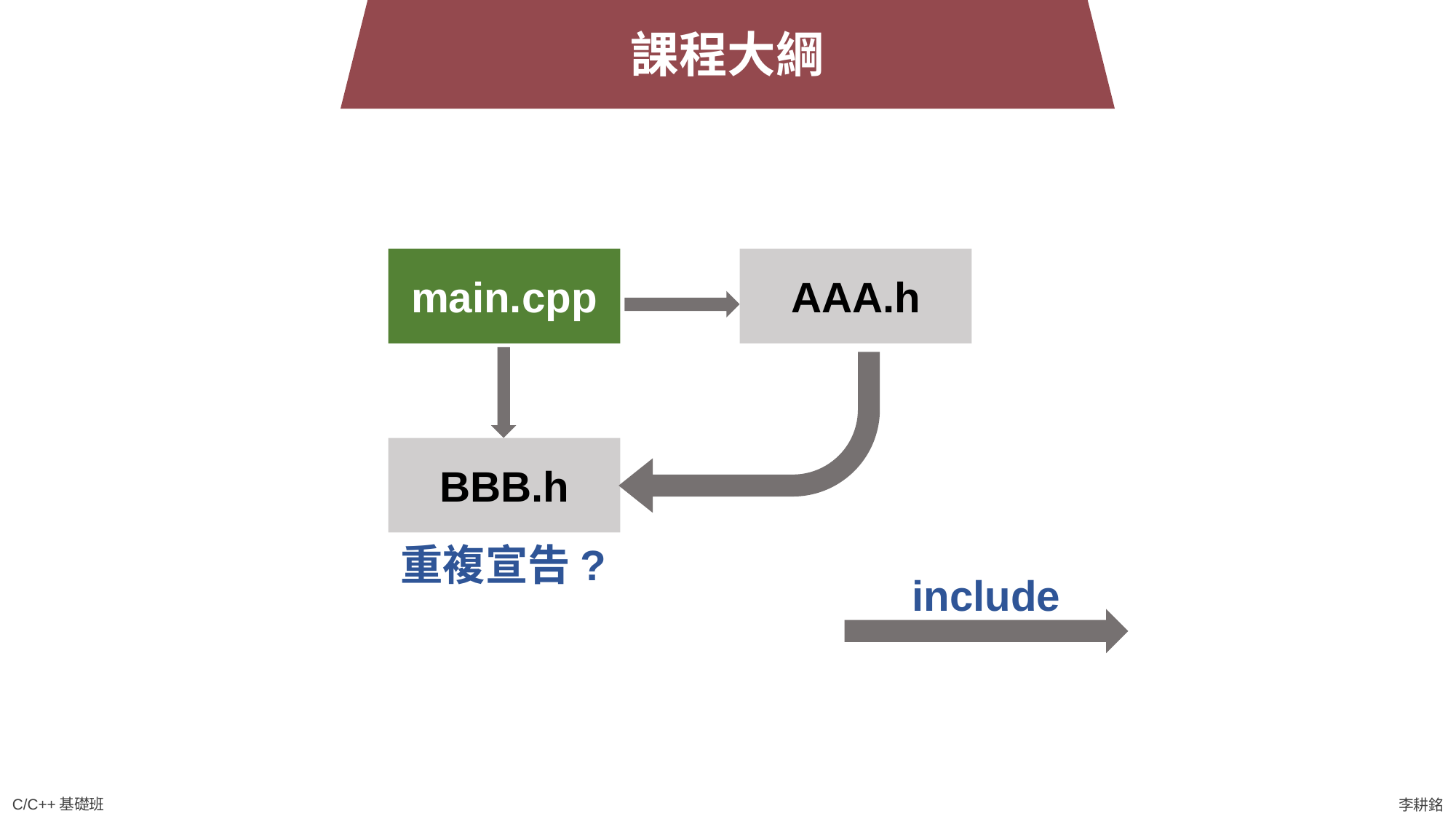

課程大綱
main.cpp
AAA.h

BBB.h
重複宣告?
include

C/C++基礎班
李耕銘